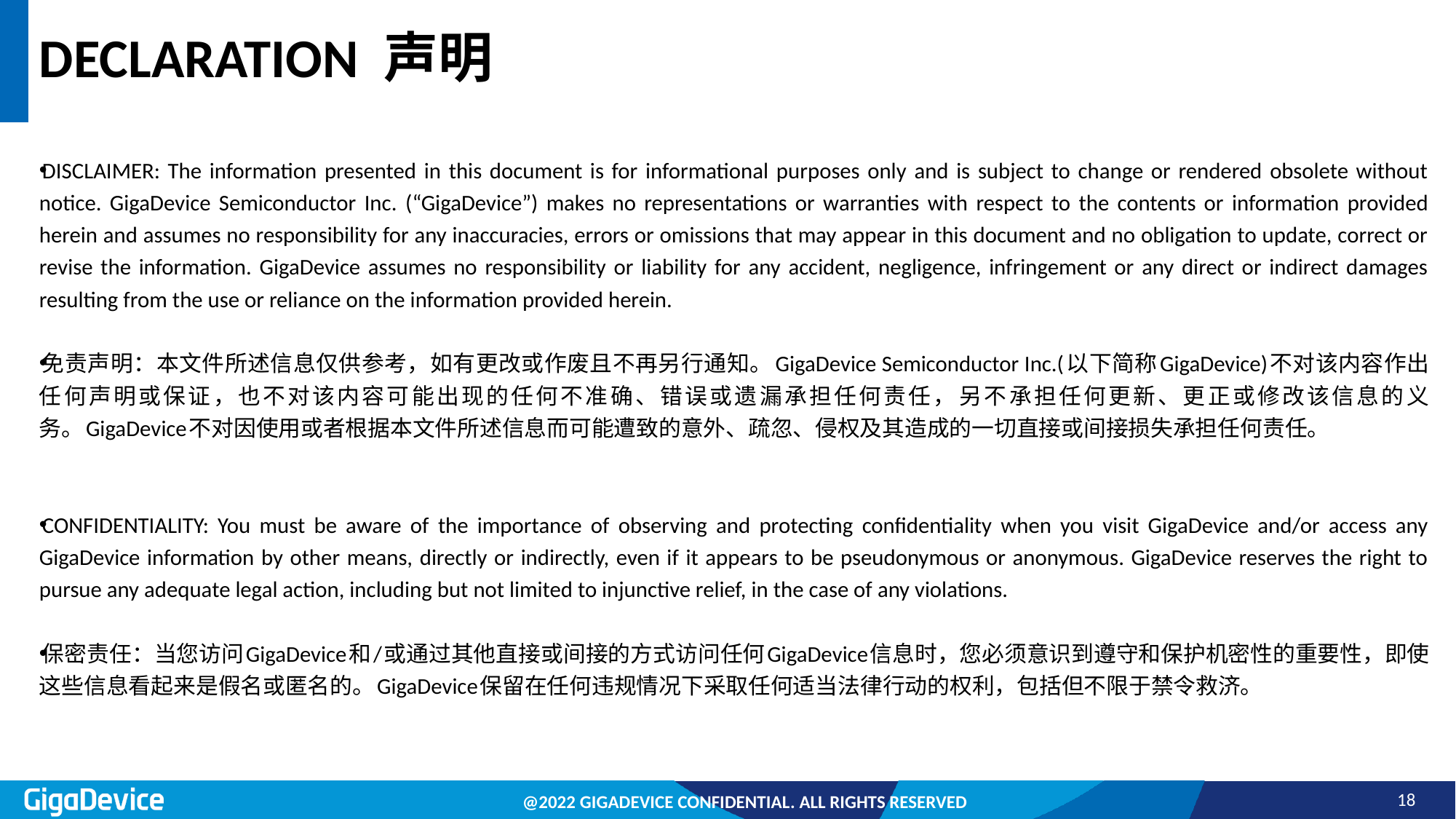

# DECLARATION 声明
DISCLAIMER: The information presented in this document is for informational purposes only and is subject to change or rendered obsolete without notice. GigaDevice Semiconductor Inc. (“GigaDevice”) makes no representations or warranties with respect to the contents or information provided herein and assumes no responsibility for any inaccuracies, errors or omissions that may appear in this document and no obligation to update, correct or revise the information. GigaDevice assumes no responsibility or liability for any accident, negligence, infringement or any direct or indirect damages resulting from the use or reliance on the information provided herein.

免责声明：本文件所述信息仅供参考，如有更改或作废且不再另行通知。GigaDevice Semiconductor Inc.(以下简称GigaDevice)不对该内容作出任何声明或保证，也不对该内容可能出现的任何不准确、错误或遗漏承担任何责任，另不承担任何更新、更正或修改该信息的义务。GigaDevice不对因使用或者根据本文件所述信息而可能遭致的意外、疏忽、侵权及其造成的一切直接或间接损失承担任何责任。

CONFIDENTIALITY: You must be aware of the importance of observing and protecting confidentiality when you visit GigaDevice and/or access any GigaDevice information by other means, directly or indirectly, even if it appears to be pseudonymous or anonymous. GigaDevice reserves the right to pursue any adequate legal action, including but not limited to injunctive relief, in the case of any violations.

保密责任：当您访问GigaDevice和/或通过其他直接或间接的方式访问任何GigaDevice信息时，您必须意识到遵守和保护机密性的重要性，即使这些信息看起来是假名或匿名的。GigaDevice保留在任何违规情况下采取任何适当法律行动的权利，包括但不限于禁令救济。

18